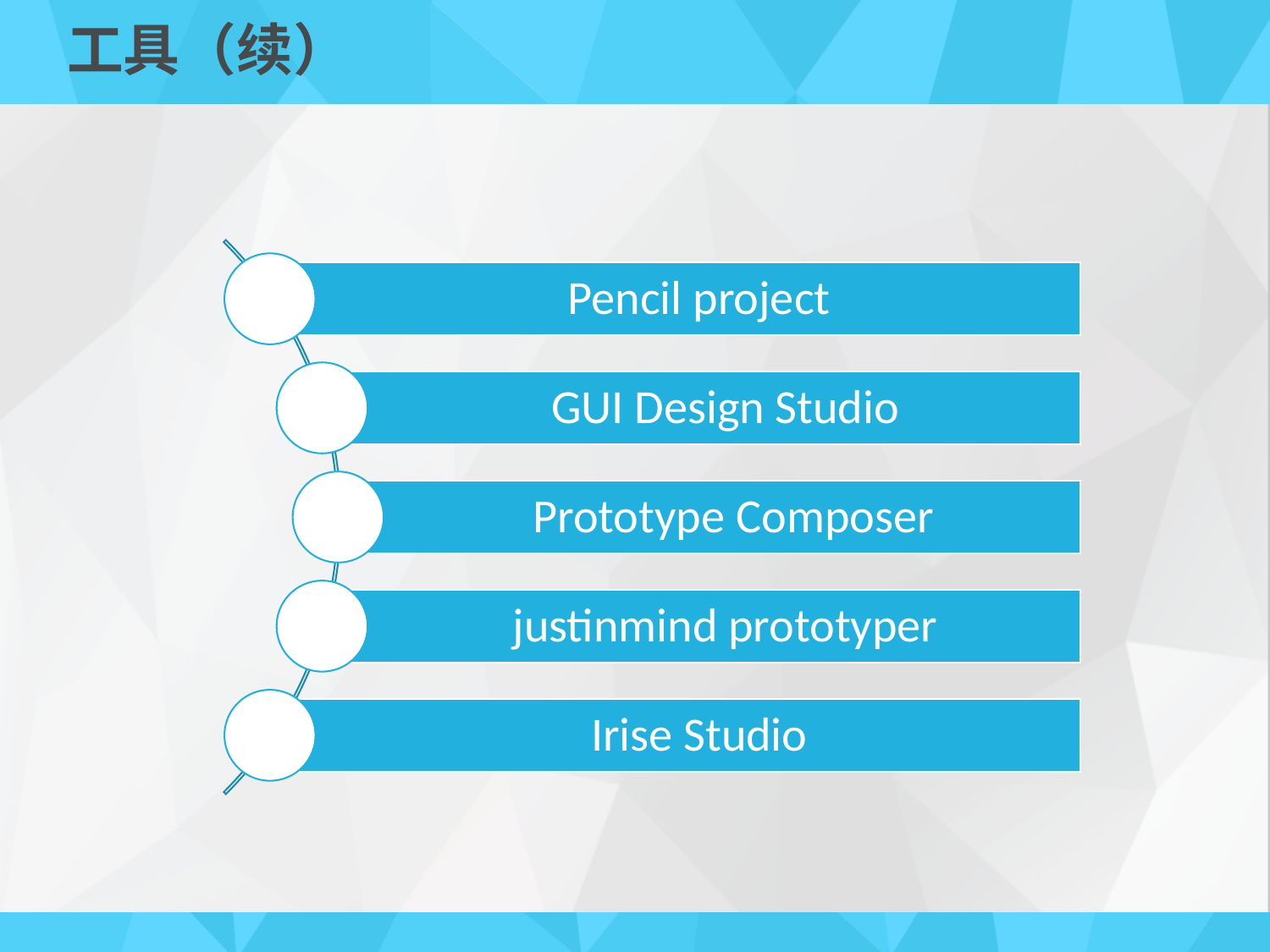

# 工具（续）
Pencil project
GUI Design Studio
Prototype Composer
justinmind prototyper
Irise Studio